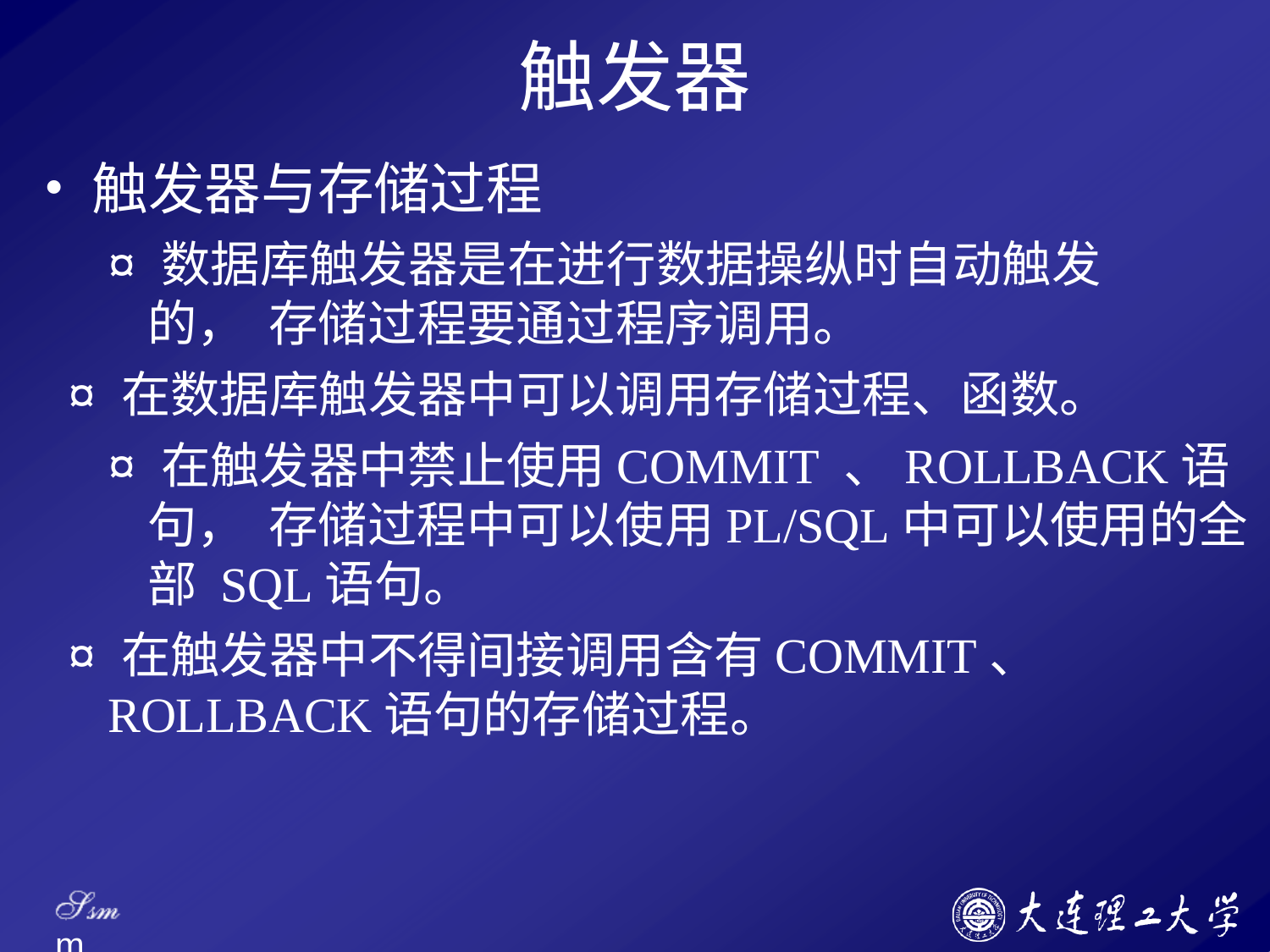

# 触发器
触发器与存储过程
¤ 数据库触发器是在进行数据操纵时自动触发的，  存储过程要通过程序调用。
¤ 在数据库触发器中可以调用存储过程、函数。
¤ 在触发器中禁止使用COMMIT 、ROLLBACK语句，  存储过程中可以使用PL/SQL中可以使用的全部 SQL语句。
¤ 在触发器中不得间接调用含有COMMIT、
ROLLBACK语句的存储过程。

Ssm